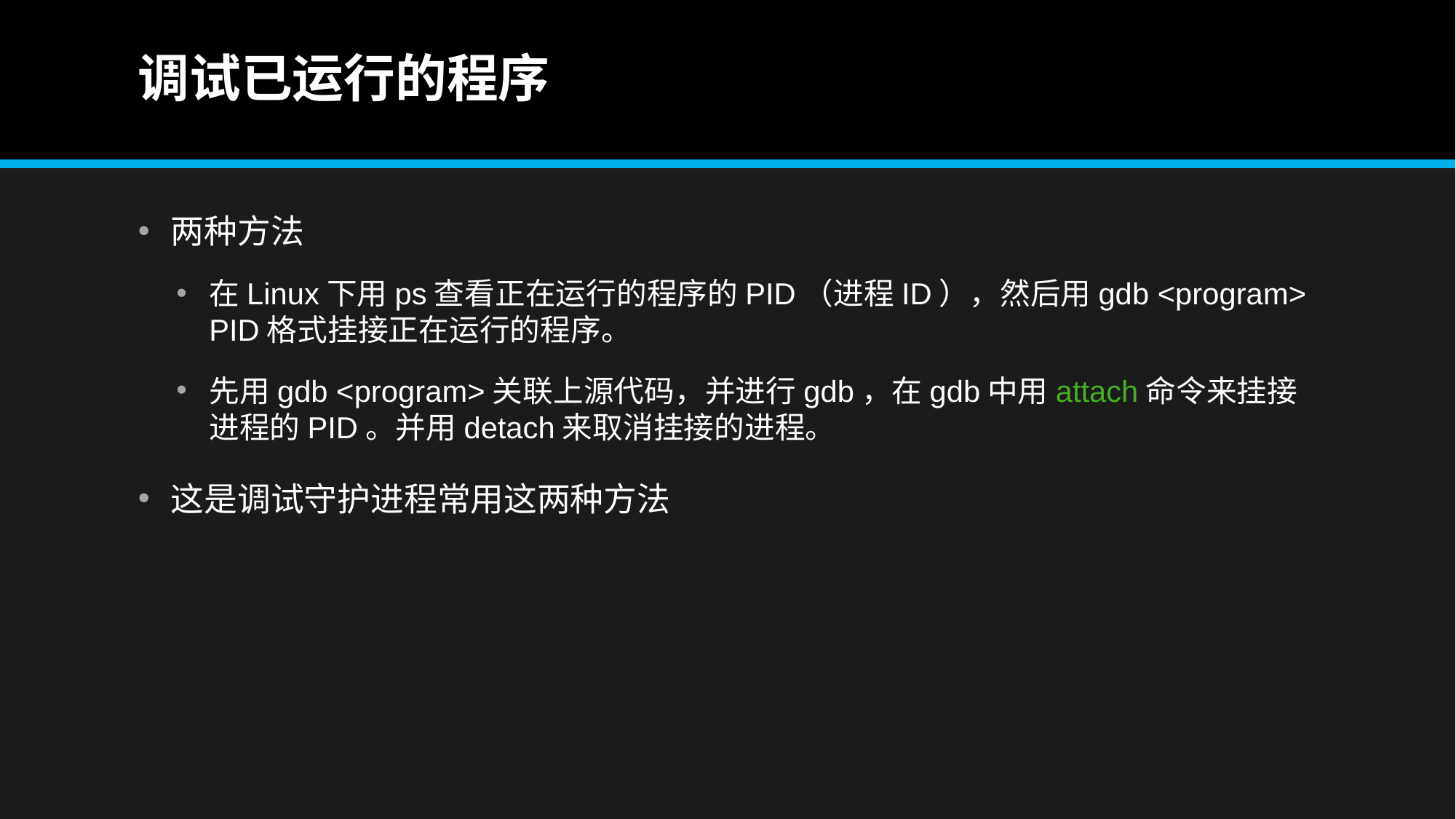

# 调试已运行的程序
两种方法
在Linux下用ps查看正在运行的程序的PID（进程ID），然后用gdb <program> PID格式挂接正在运行的程序。
先用gdb <program>关联上源代码，并进行gdb，在gdb中用attach命令来挂接进程的PID。并用detach来取消挂接的进程。
这是调试守护进程常用这两种方法